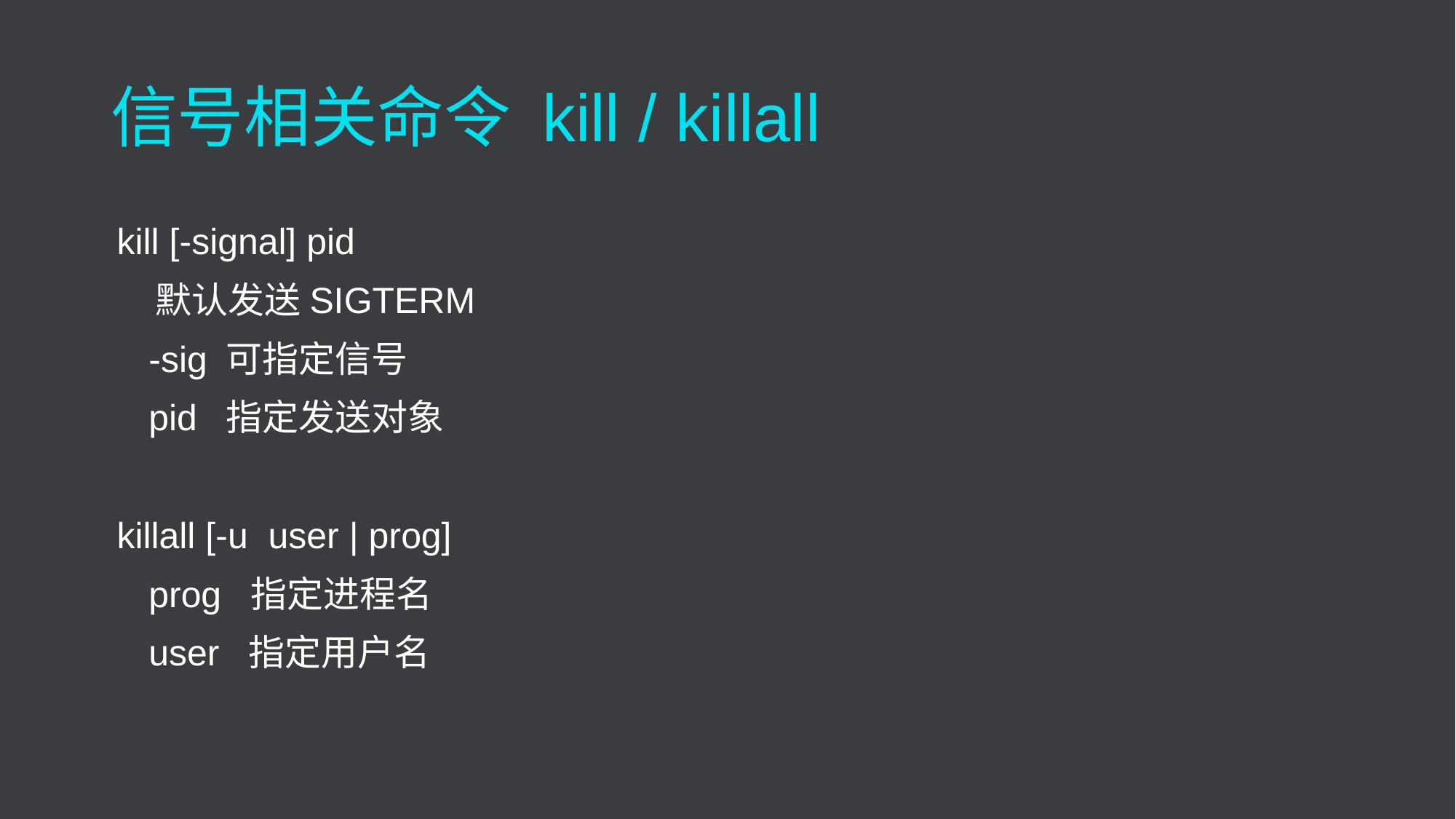

信号相关命令 kill / killall
kill [-signal] pid
 默认发送SIGTERM
 -sig 可指定信号
 pid  指定发送对象

killall [-u  user | prog]
 prog  指定进程名
 user  指定用户名